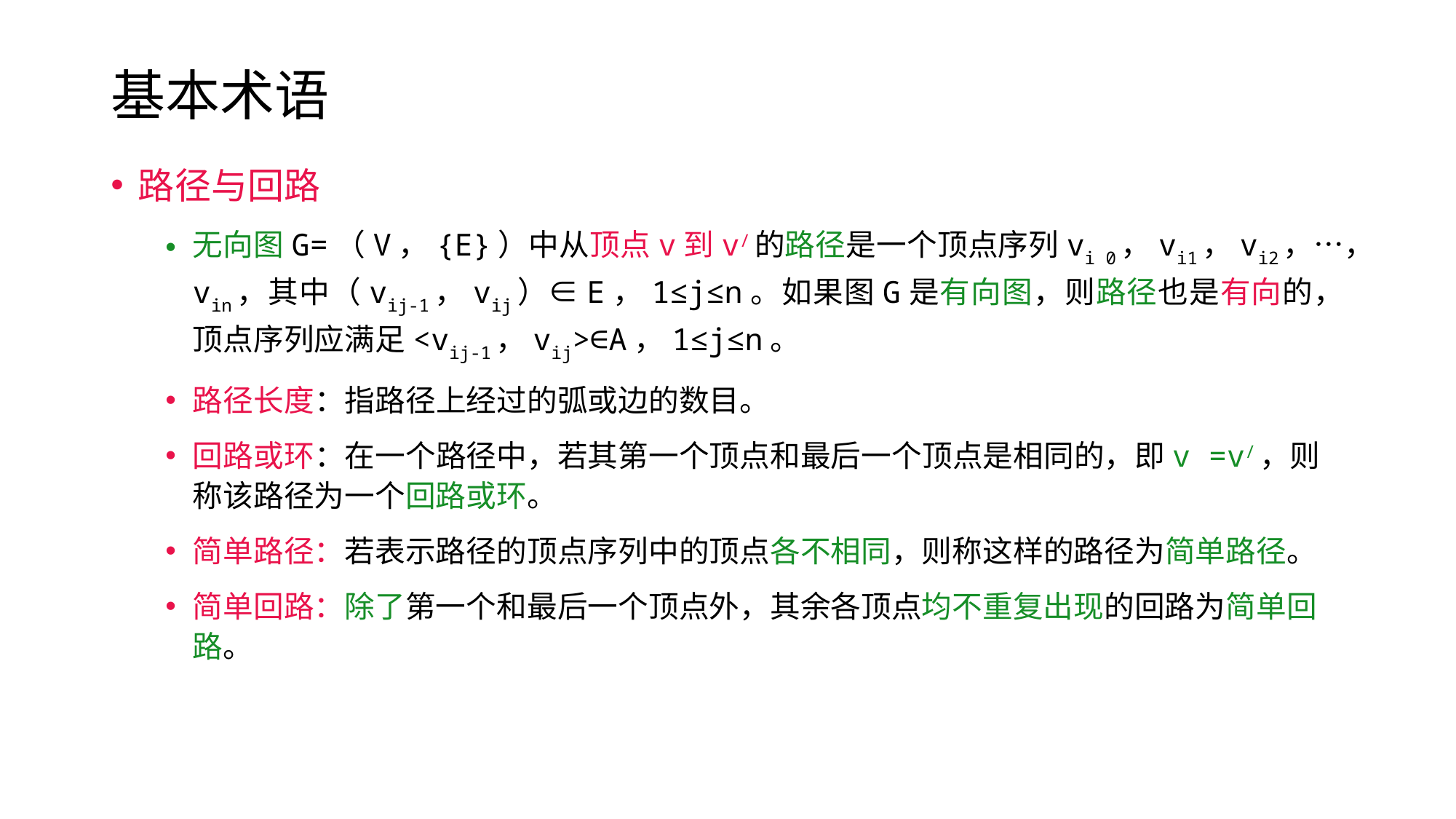

# 基本术语
路径与回路
无向图G=（V，{E}）中从顶点v到v/的路径是一个顶点序列vi 0，vi1，vi2，…，vin，其中（vij-1，vij）∈E，1≤j≤n。如果图G是有向图，则路径也是有向的，顶点序列应满足<vij-1，vij>∈A，1≤j≤n。
路径长度：指路径上经过的弧或边的数目。
回路或环：在一个路径中，若其第一个顶点和最后一个顶点是相同的，即v =v/，则称该路径为一个回路或环。
简单路径：若表示路径的顶点序列中的顶点各不相同，则称这样的路径为简单路径。
简单回路：除了第一个和最后一个顶点外，其余各顶点均不重复出现的回路为简单回路。